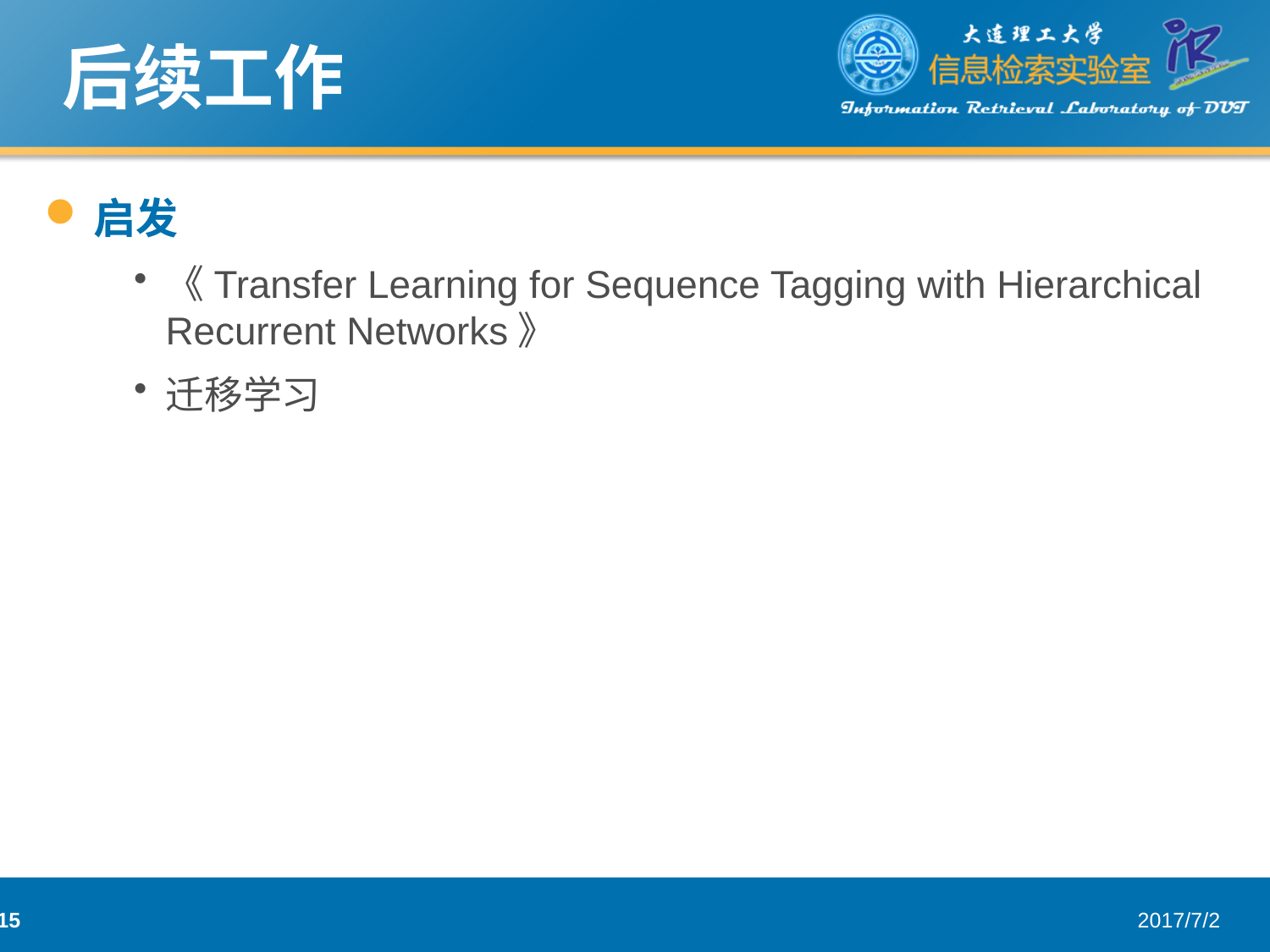

# 后续工作
启发
《Transfer Learning for Sequence Tagging with Hierarchical Recurrent Networks》
迁移学习

1